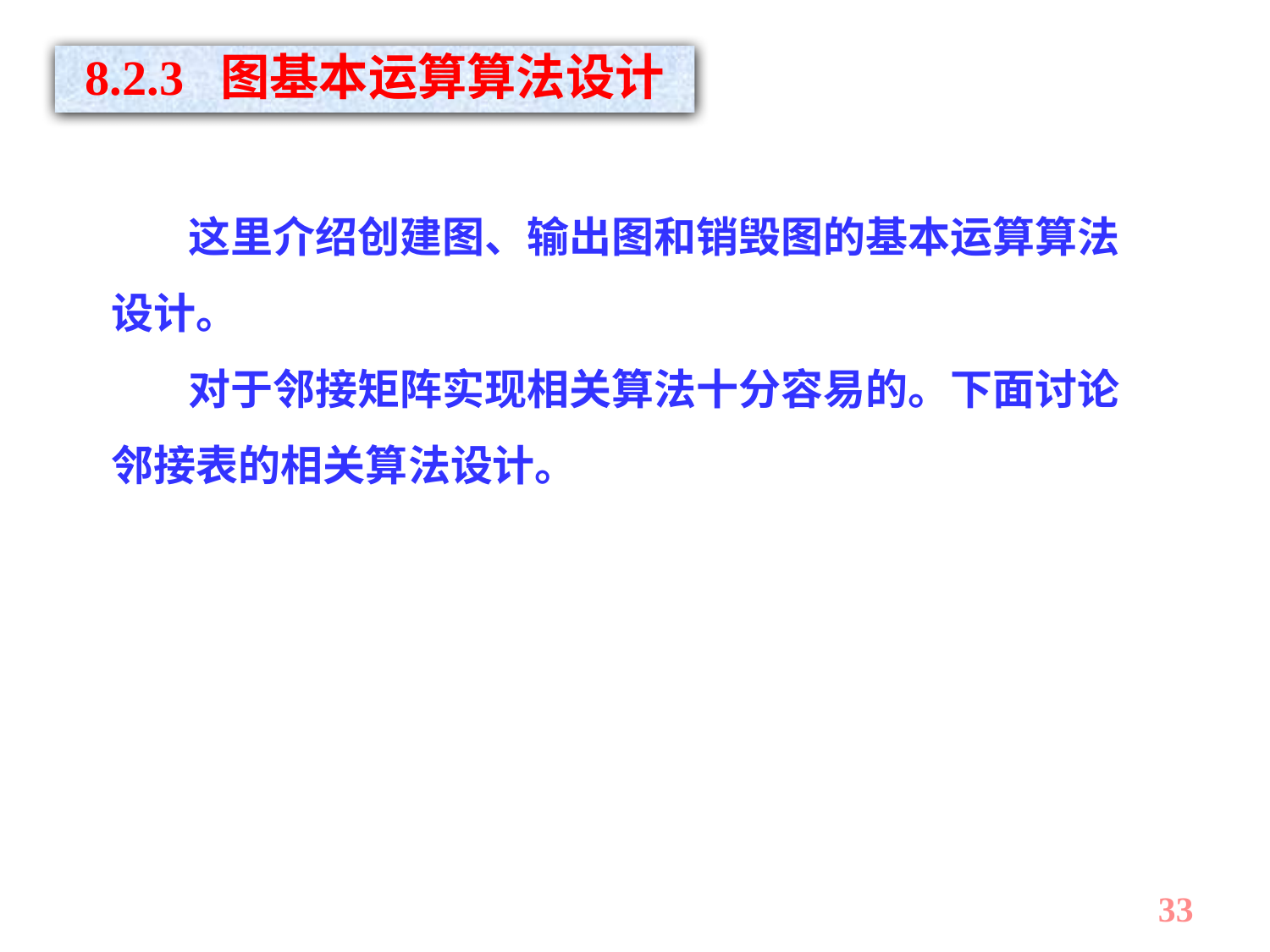

8.2.3  图基本运算算法设计
       这里介绍创建图、输出图和销毁图的基本运算算法设计。
       对于邻接矩阵实现相关算法十分容易的。下面讨论邻接表的相关算法设计。
33